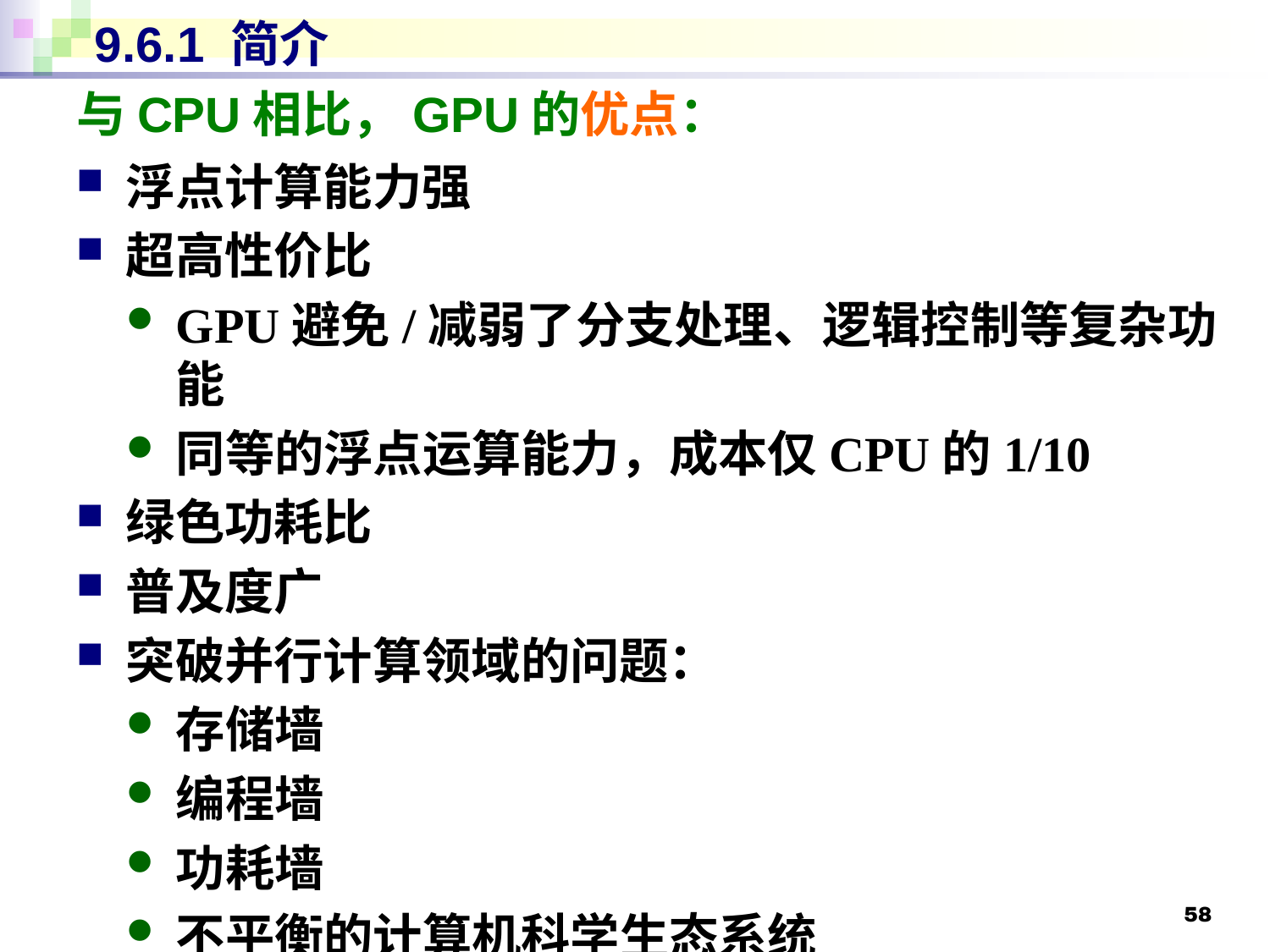

# 9.6.1 简介
与CPU相比，GPU的优点：
浮点计算能力强
超高性价比
GPU避免/减弱了分支处理、逻辑控制等复杂功能
同等的浮点运算能力，成本仅CPU的1/10
绿色功耗比
普及度广
突破并行计算领域的问题：
存储墙
编程墙
功耗墙
不平衡的计算机科学生态系统
58